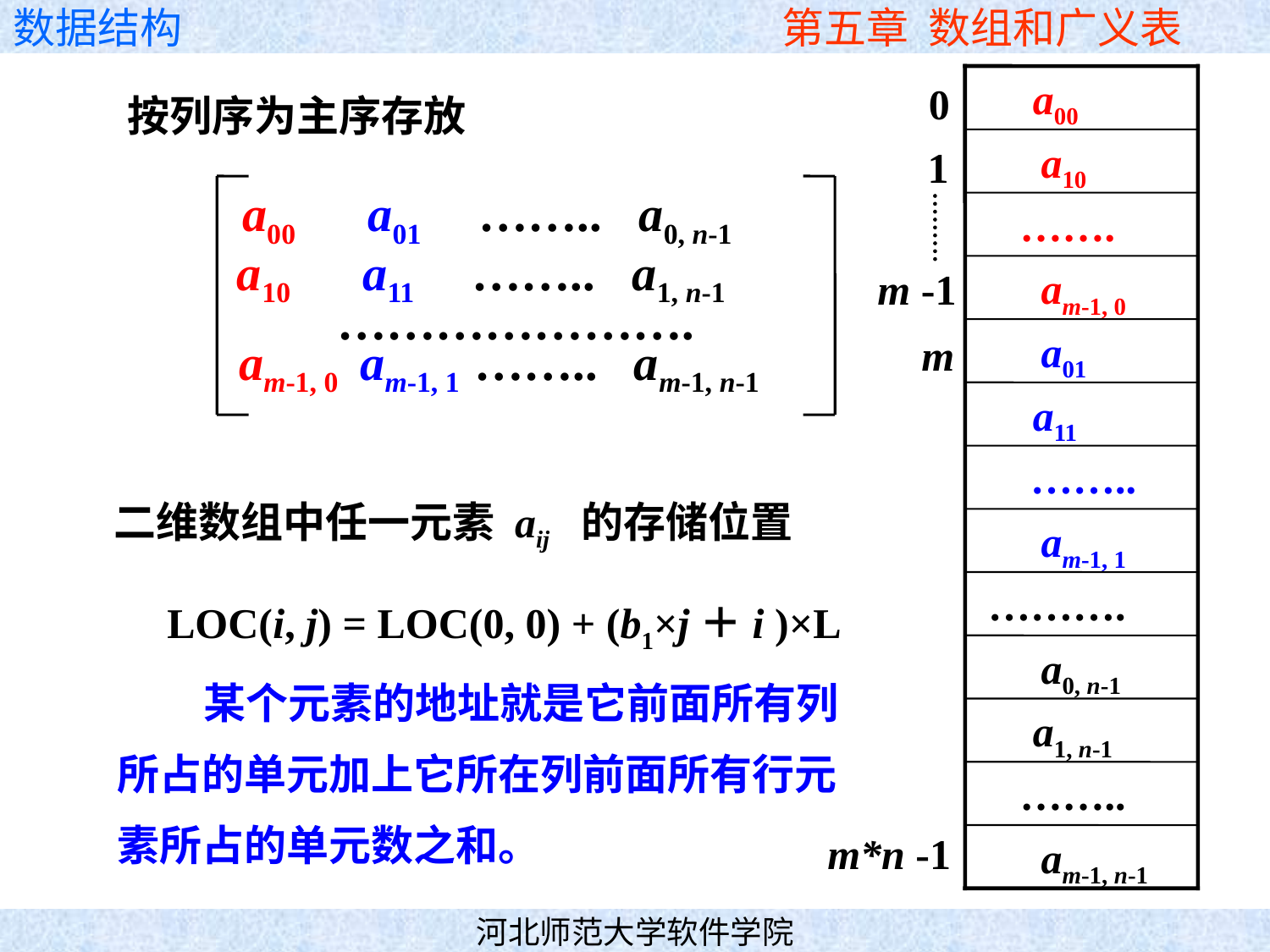

a00

      a10

    …….

      am-1, 0

      a01

         a11

     ……..

      am-1, 1

 ……….

      a0, n-1

         a1, n-1

    ……..

      am-1, n-1

0
1

m -1
m
m*n -1
按列序为主序存放
             a00          a01        ……..   a0, n-1

             a10          a11        ……..   a1, n-1
             ………………….
              am-1, 0   am-1, 1  ……..   am-1, n-1

二维数组中任一元素 aij  的存储位置
     LOC(i, j) = LOC(0, 0) + (b1×j＋i )×L
        某个元素的地址就是它前面所有列
所占的单元加上它所在列前面所有行元
素所占的单元数之和。